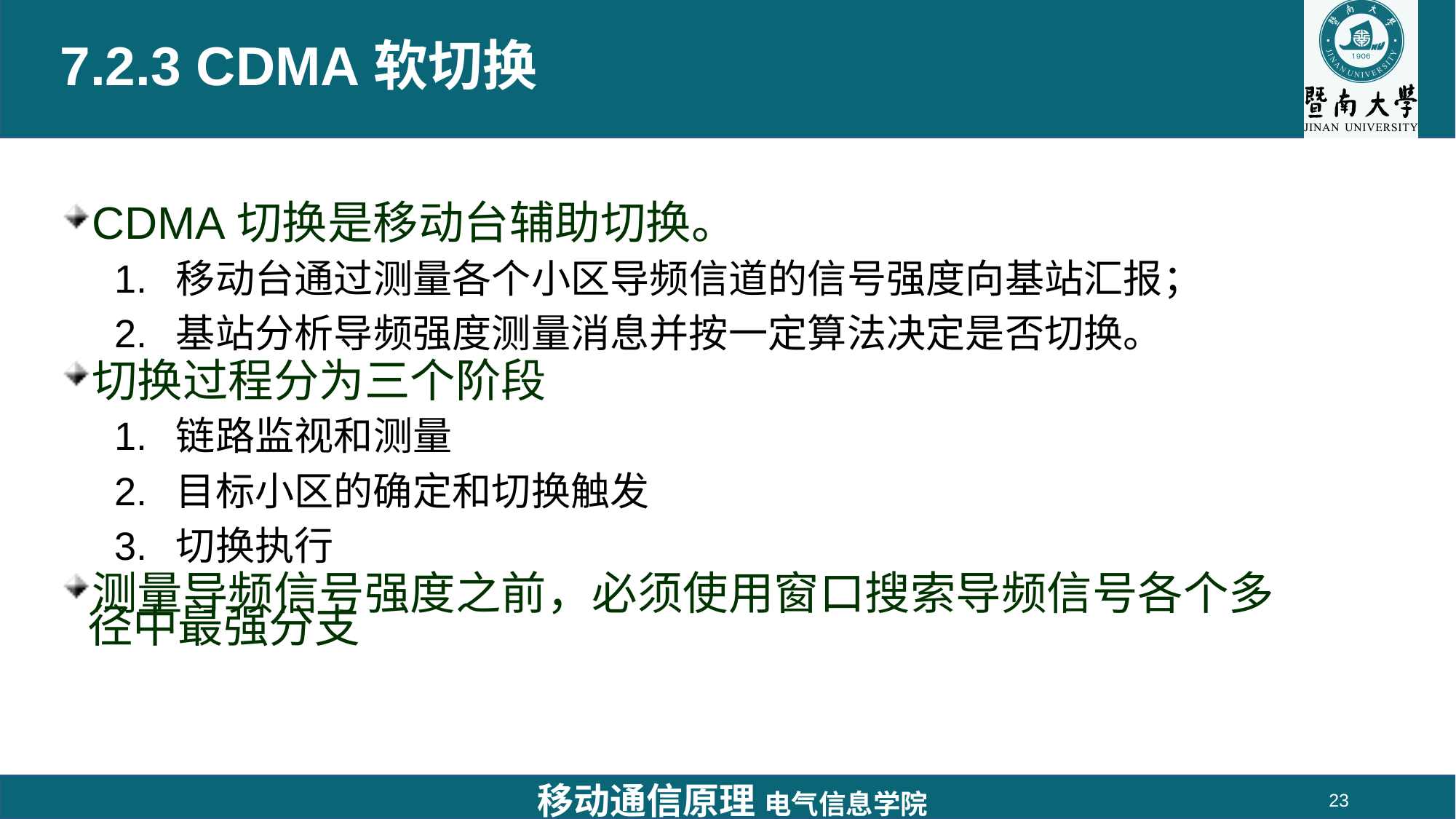

# 7.2.3 CDMA软切换
CDMA切换是移动台辅助切换。
移动台通过测量各个小区导频信道的信号强度向基站汇报；
基站分析导频强度测量消息并按一定算法决定是否切换。
切换过程分为三个阶段
链路监视和测量
目标小区的确定和切换触发
切换执行
测量导频信号强度之前，必须使用窗口搜索导频信号各个多径中最强分支
移动通信原理 电气信息学院
23